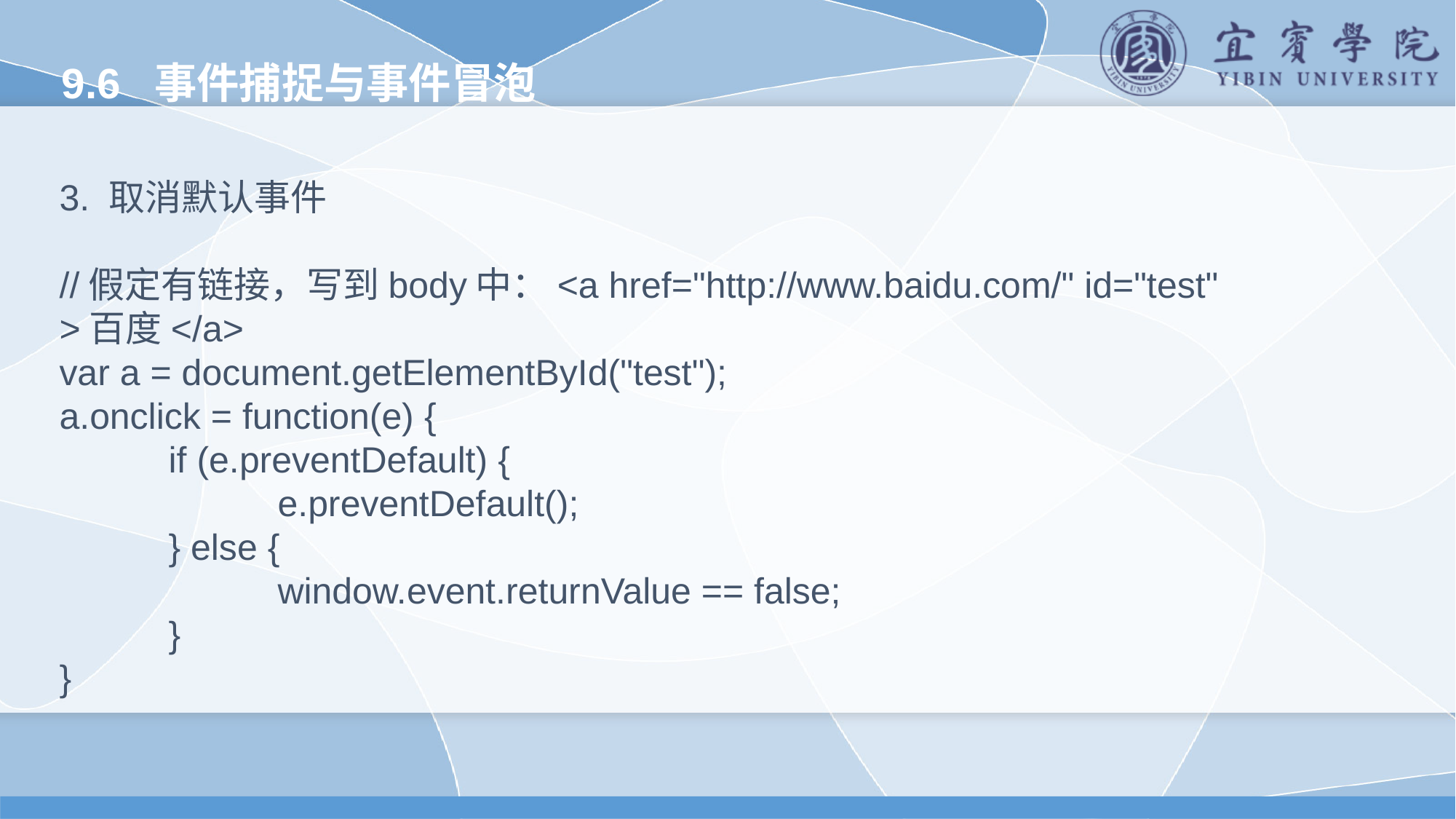

9.6  事件捕捉与事件冒泡
3. 取消默认事件

//假定有链接，写到body中：<a href="http://www.baidu.com/" id="test" >百度</a>
var a = document.getElementById("test");
a.onclick = function(e) {
	if (e.preventDefault) {
		e.preventDefault();
	} else {
		window.event.returnValue == false;
	}
}